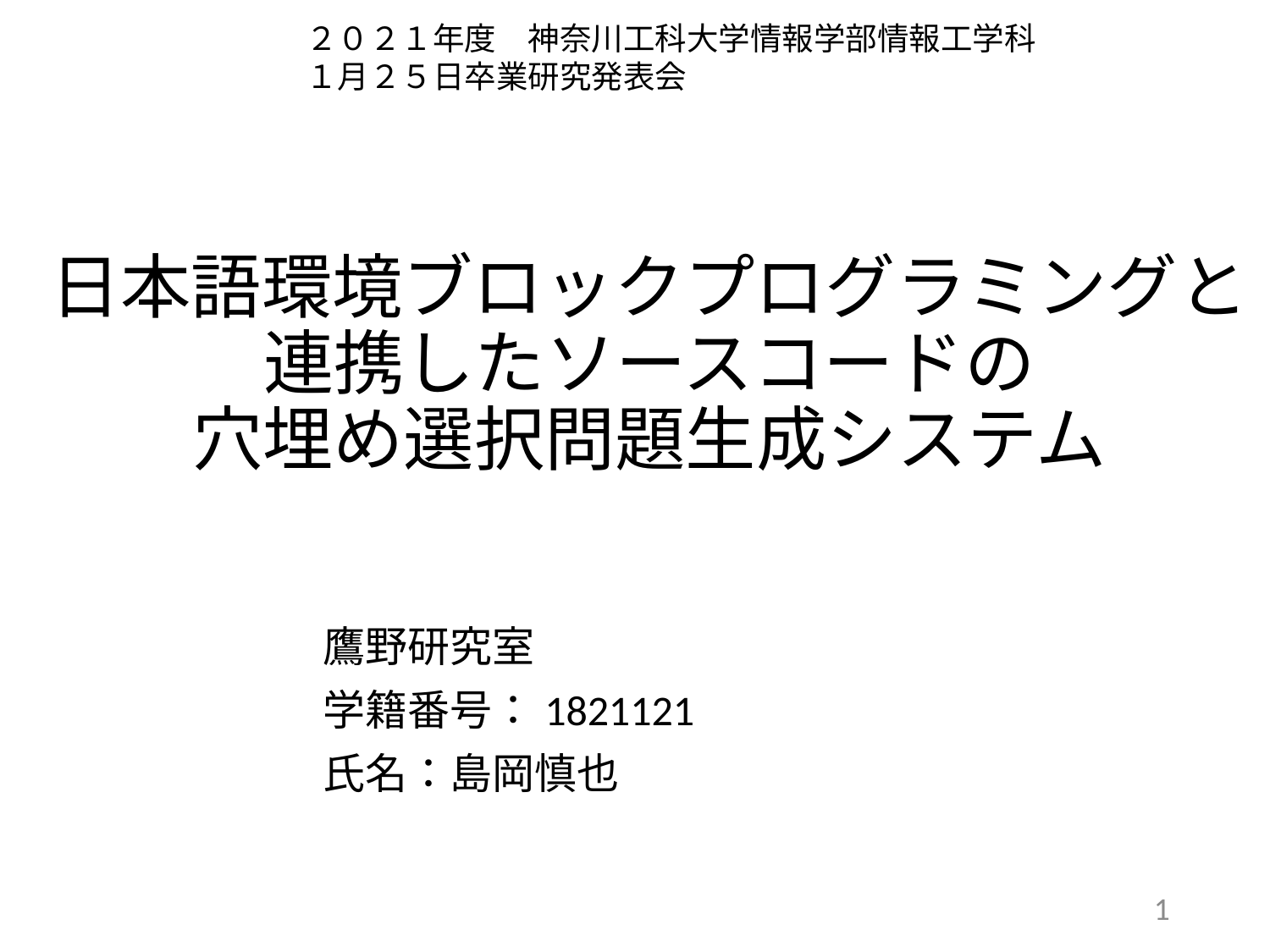

２０２１年度　神奈川工科大学情報学部情報工学科　１月２５日卒業研究発表会
# 日本語環境ブロックプログラミングと連携したソースコードの 穴埋め選択問題生成システム
鷹野研究室
学籍番号：1821121
氏名：島岡慎也
1